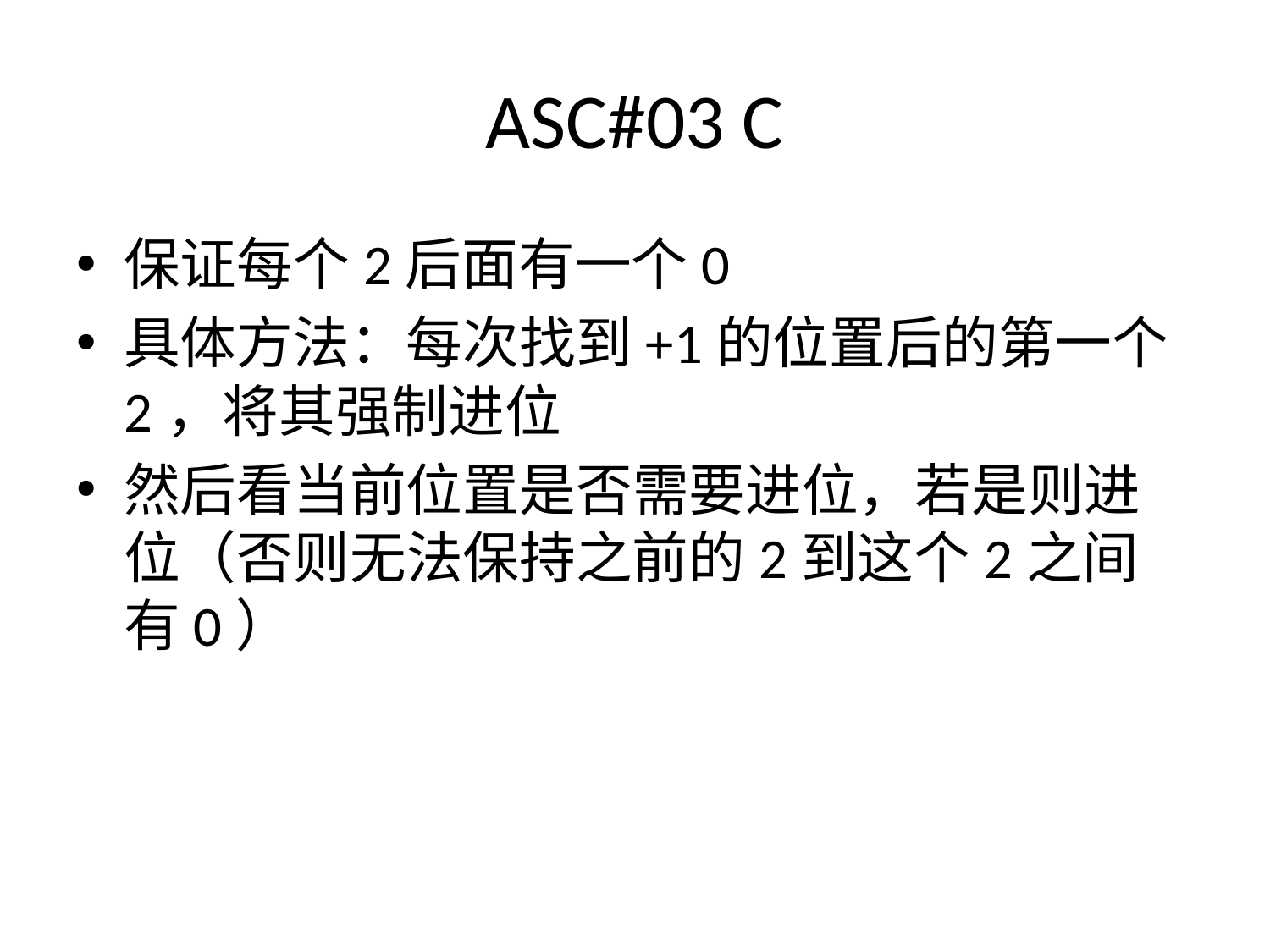

# ASC#03 C
保证每个2后面有一个0
具体方法：每次找到+1的位置后的第一个2，将其强制进位
然后看当前位置是否需要进位，若是则进位（否则无法保持之前的2到这个2之间有0）